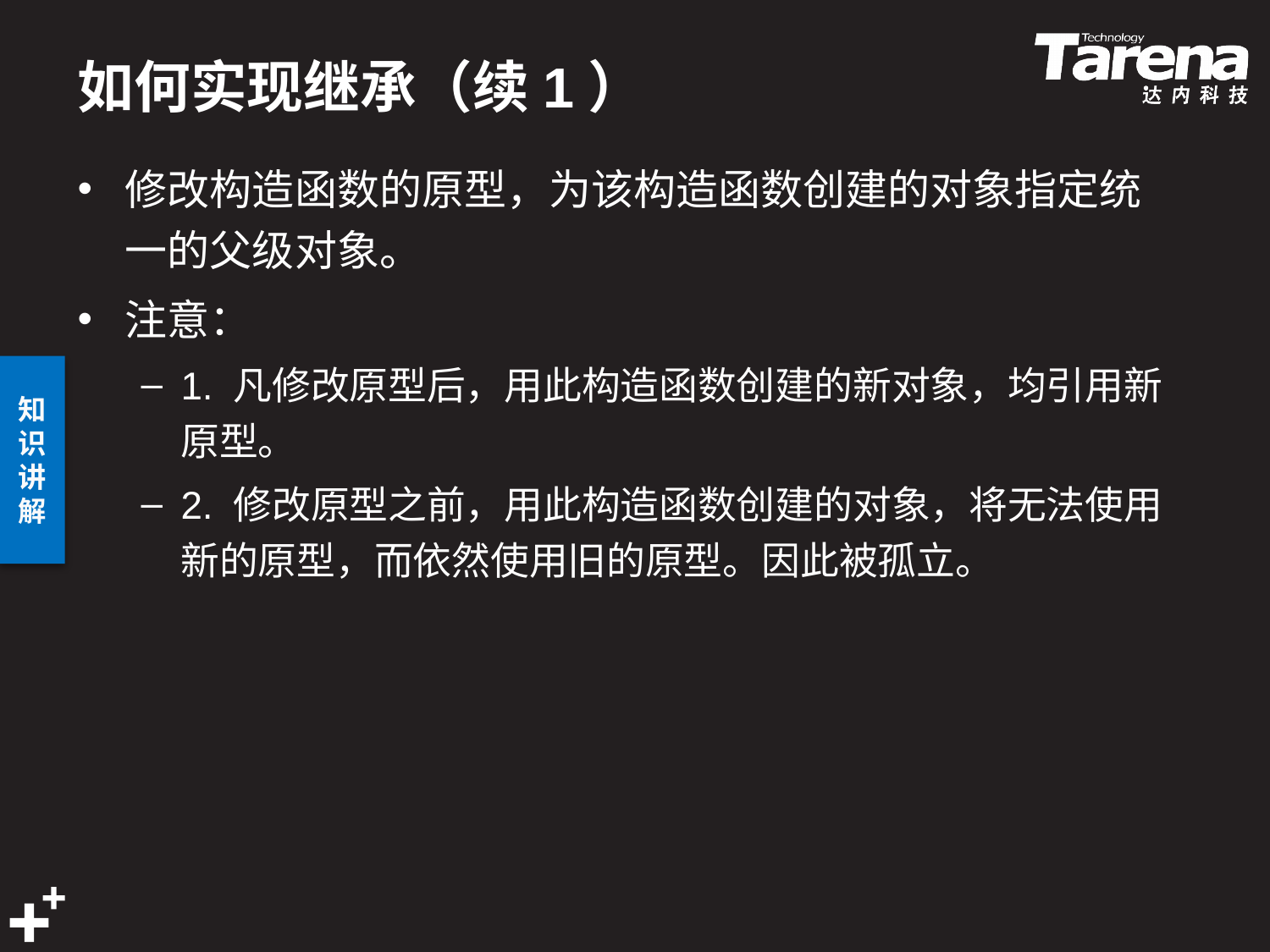

# 如何实现继承（续1）
修改构造函数的原型，为该构造函数创建的对象指定统一的父级对象。
注意：
1. 凡修改原型后，用此构造函数创建的新对象，均引用新原型。
2. 修改原型之前，用此构造函数创建的对象，将无法使用新的原型，而依然使用旧的原型。因此被孤立。